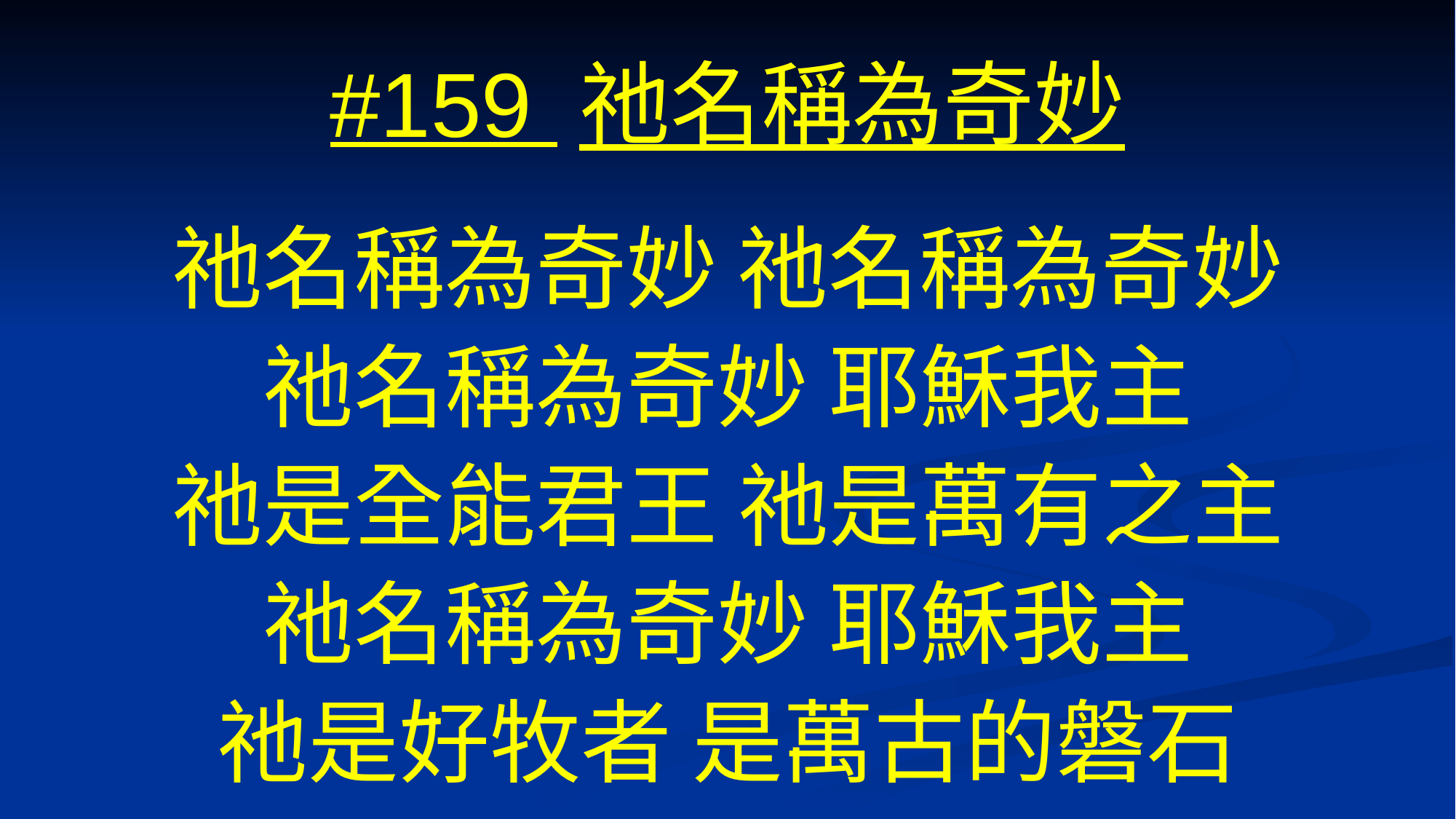

# #159 祂名稱為奇妙
祂名稱為奇妙 祂名稱為奇妙
祂名稱為奇妙 耶穌我主
祂是全能君王 祂是萬有之主
祂名稱為奇妙 耶穌我主
祂是好牧者 是萬古的磐石